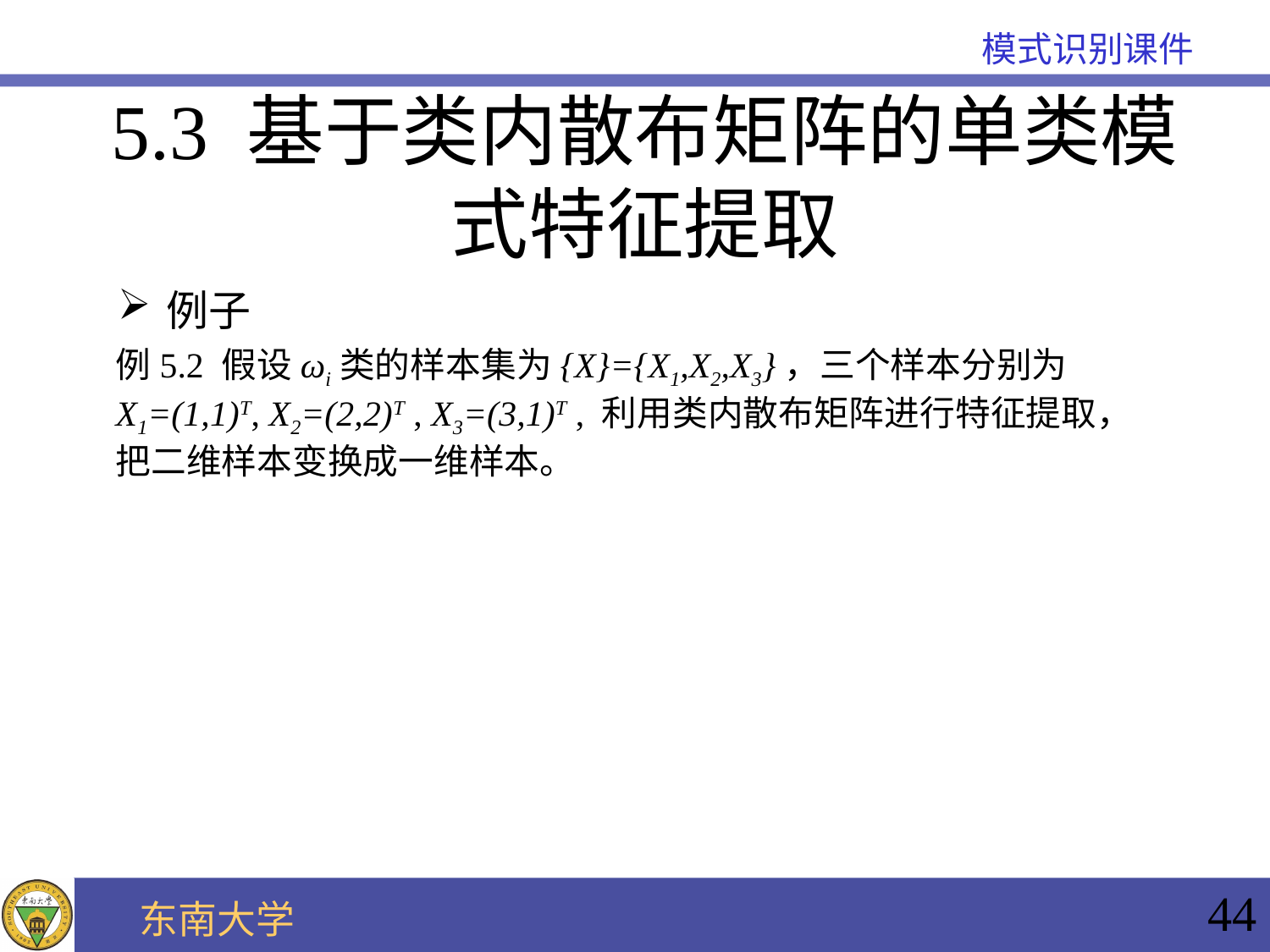

# 5.3 基于类内散布矩阵的单类模式特征提取
例子
例5.2 假设ωi类的样本集为{X}={X1,X2,X3}，三个样本分别为X1=(1,1)T, X2=(2,2)T , X3=(3,1)T , 利用类内散布矩阵进行特征提取，把二维样本变换成一维样本。
44